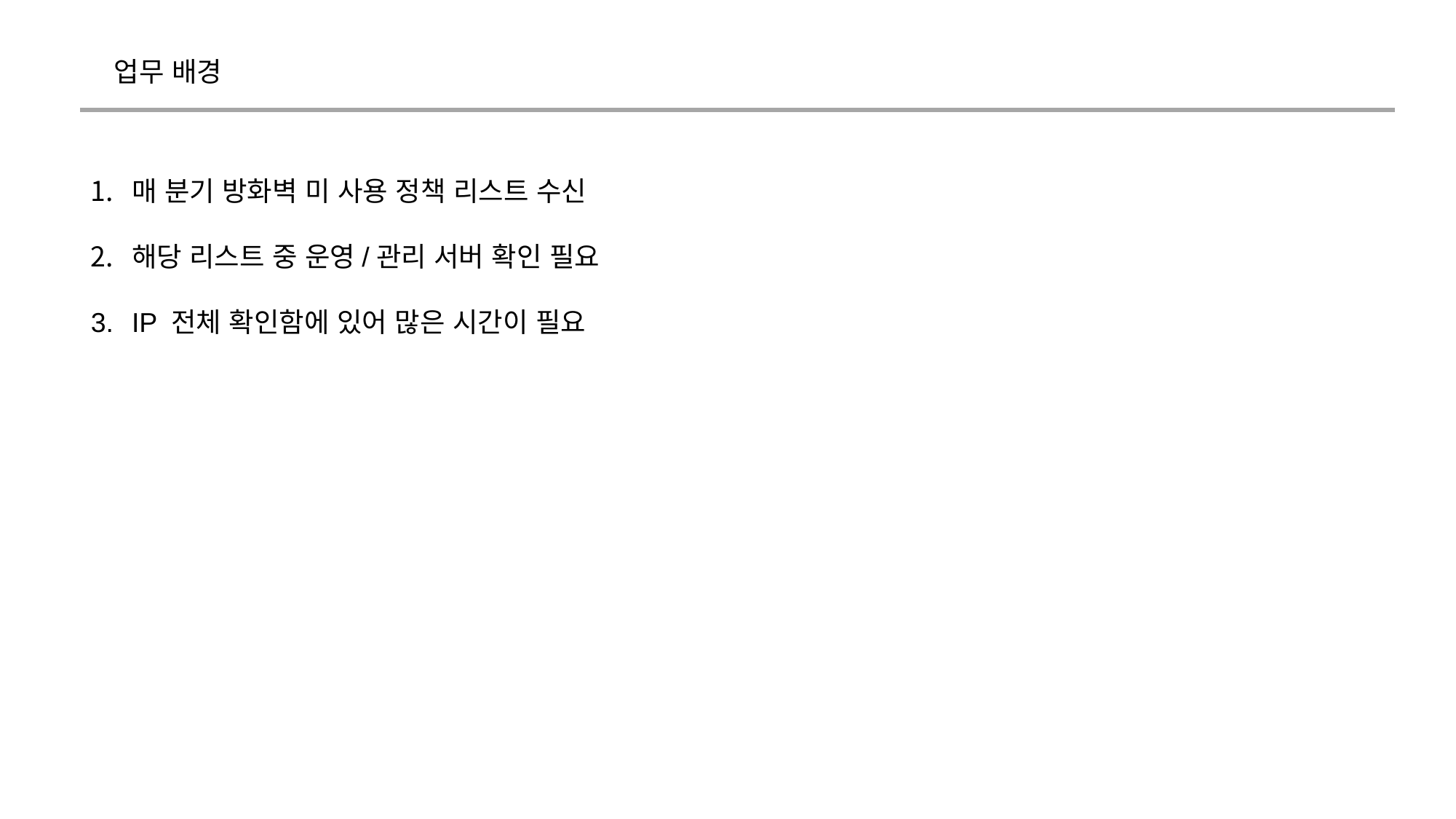

업무 배경
매 분기 방화벽 미 사용 정책 리스트 수신

해당 리스트 중 운영/관리 서버 확인 필요

IP 전체 확인함에 있어 많은 시간이 필요